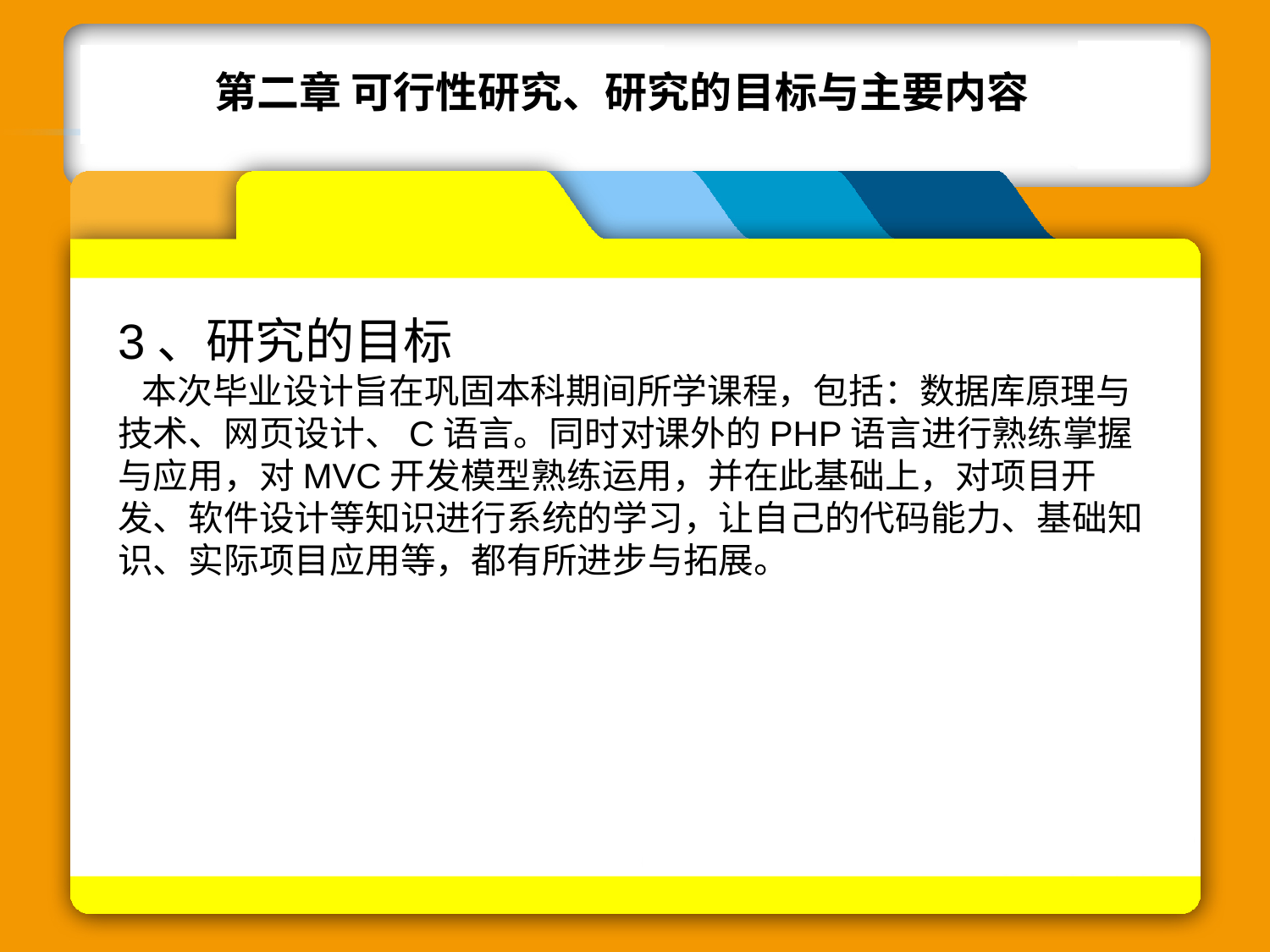

第二章 可行性研究、研究的目标与主要内容

3、研究的目标
  本次毕业设计旨在巩固本科期间所学课程，包括：数据库原理与技术、网页设计、C语言。同时对课外的PHP语言进行熟练掌握与应用，对MVC开发模型熟练运用，并在此基础上，对项目开发、软件设计等知识进行系统的学习，让自己的代码能力、基础知识、实际项目应用等，都有所进步与拓展。